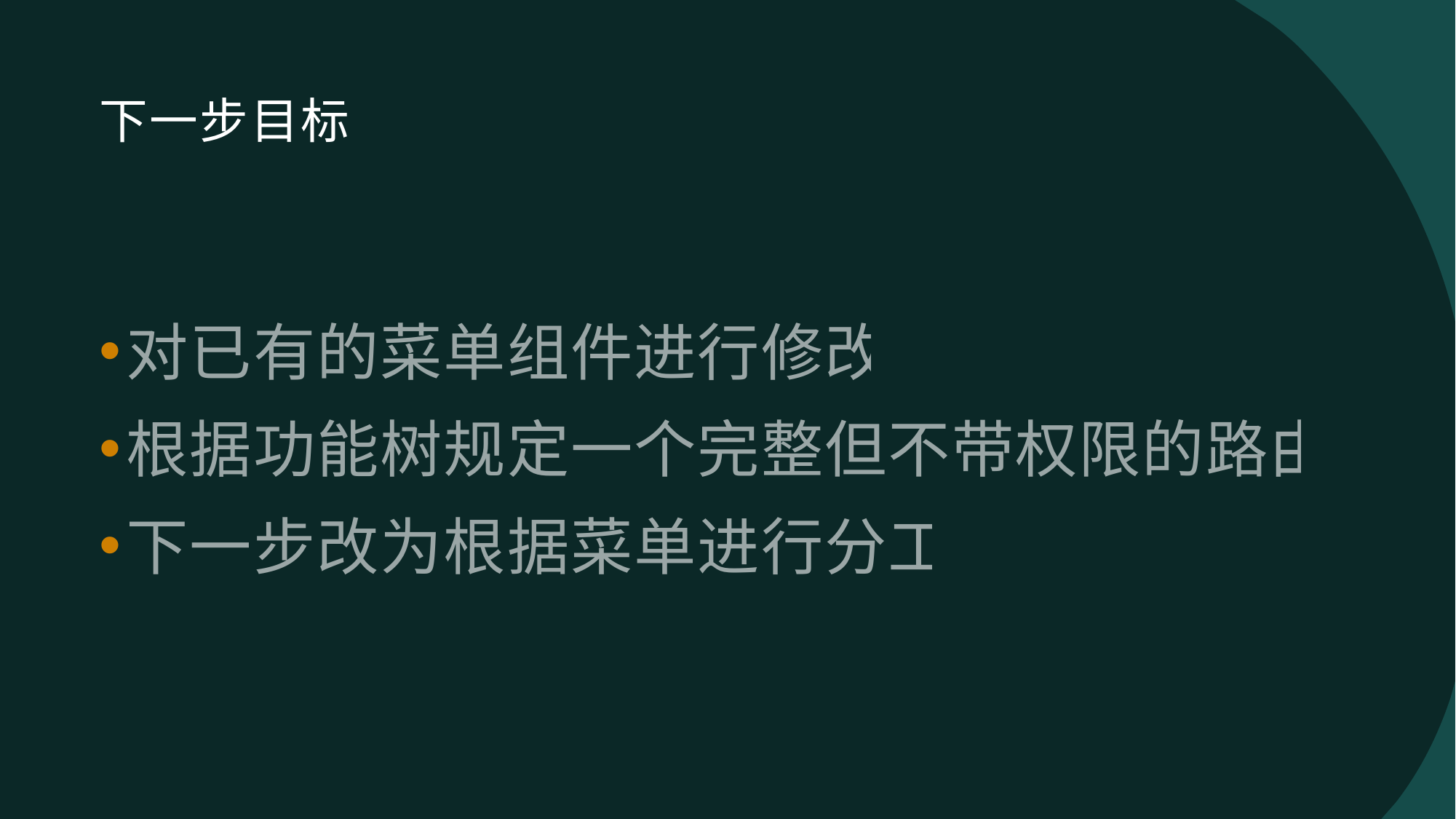

# 下一步目标
对已有的菜单组件进行修改
根据功能树规定一个完整但不带权限的路由
下一步改为根据菜单进行分工